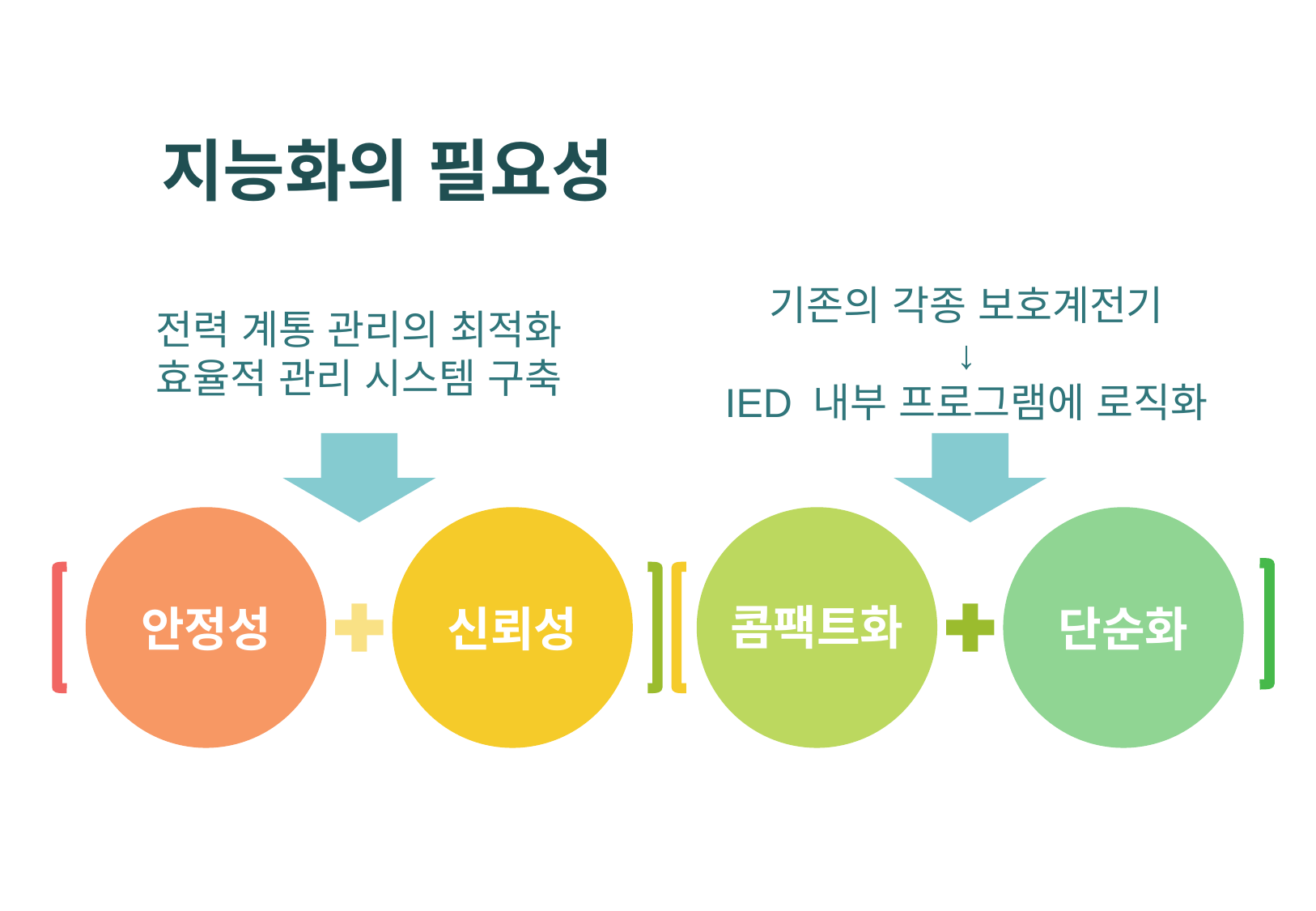

지능화의 필요성
기존의 각종 보호계전기
↓
IED 내부 프로그램에 로직화
전력 계통 관리의 최적화
효율적 관리 시스템 구축

안정성
신뢰성

단순화

콤팩트화